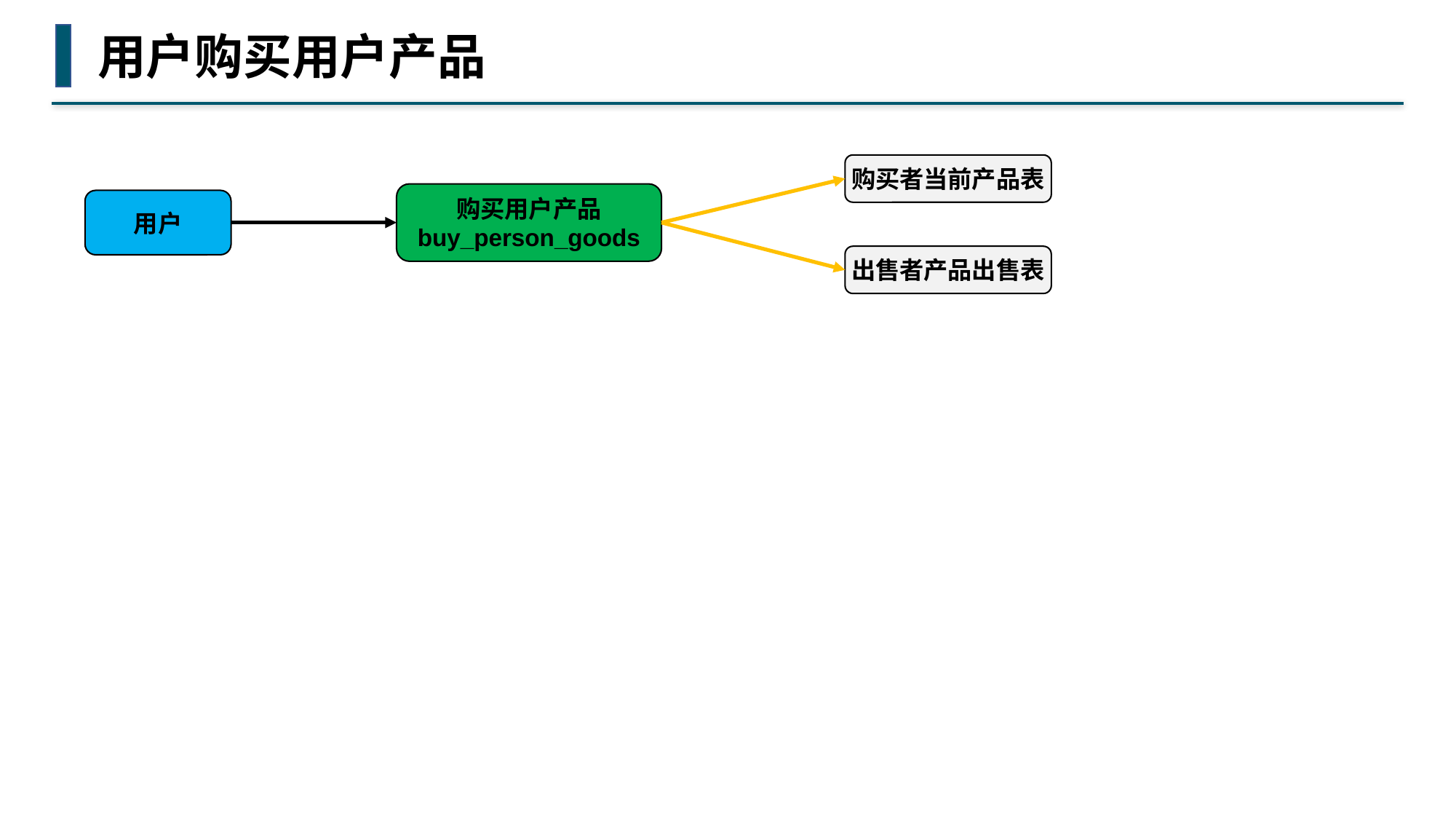

用户购买用户产品

购买者当前产品表
购买用户产品
buy_person_goods
用户
出售者产品出售表